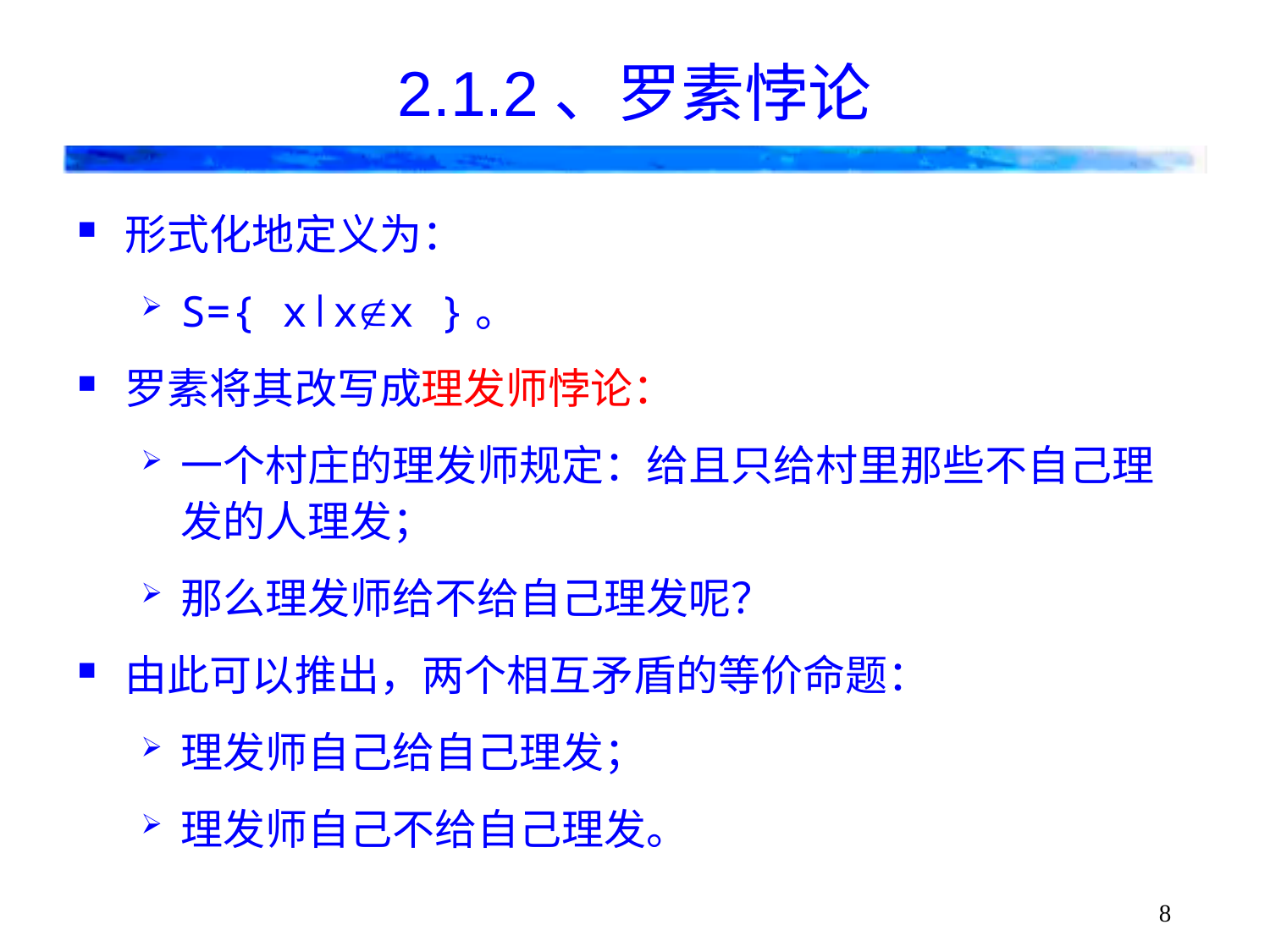

# 2.1.2、罗素悖论
形式化地定义为：
S={ x∣x∉x }。
罗素将其改写成理发师悖论：
一个村庄的理发师规定：给且只给村里那些不自己理发的人理发；
那么理发师给不给自己理发呢？
由此可以推出，两个相互矛盾的等价命题：
理发师自己给自己理发；
理发师自己不给自己理发。
8